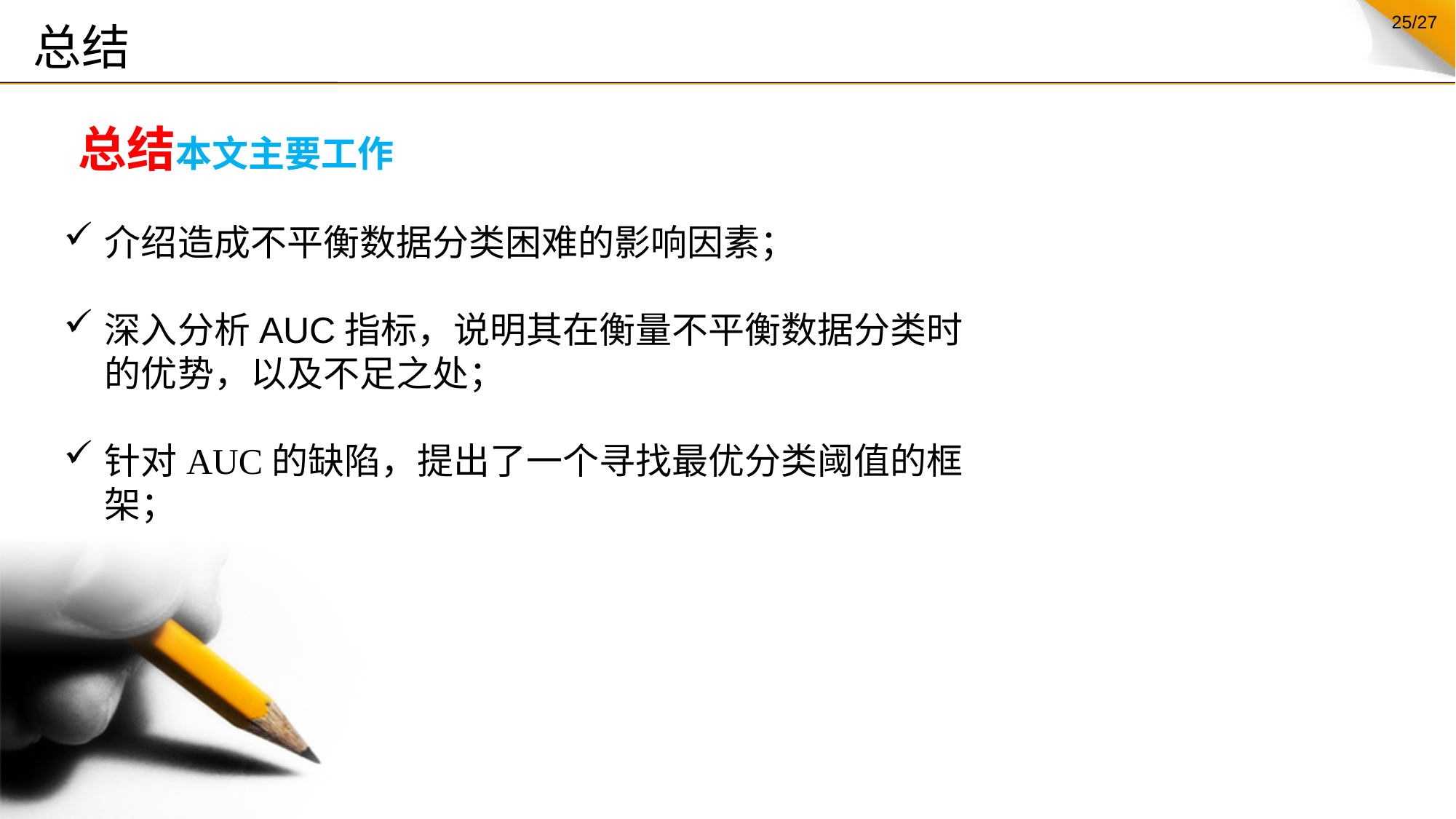

# 总结
总结本文主要工作
介绍造成不平衡数据分类困难的影响因素；

深入分析AUC指标，说明其在衡量不平衡数据分类时的优势，以及不足之处；

针对AUC的缺陷，提出了一个寻找最优分类阈值的框架；